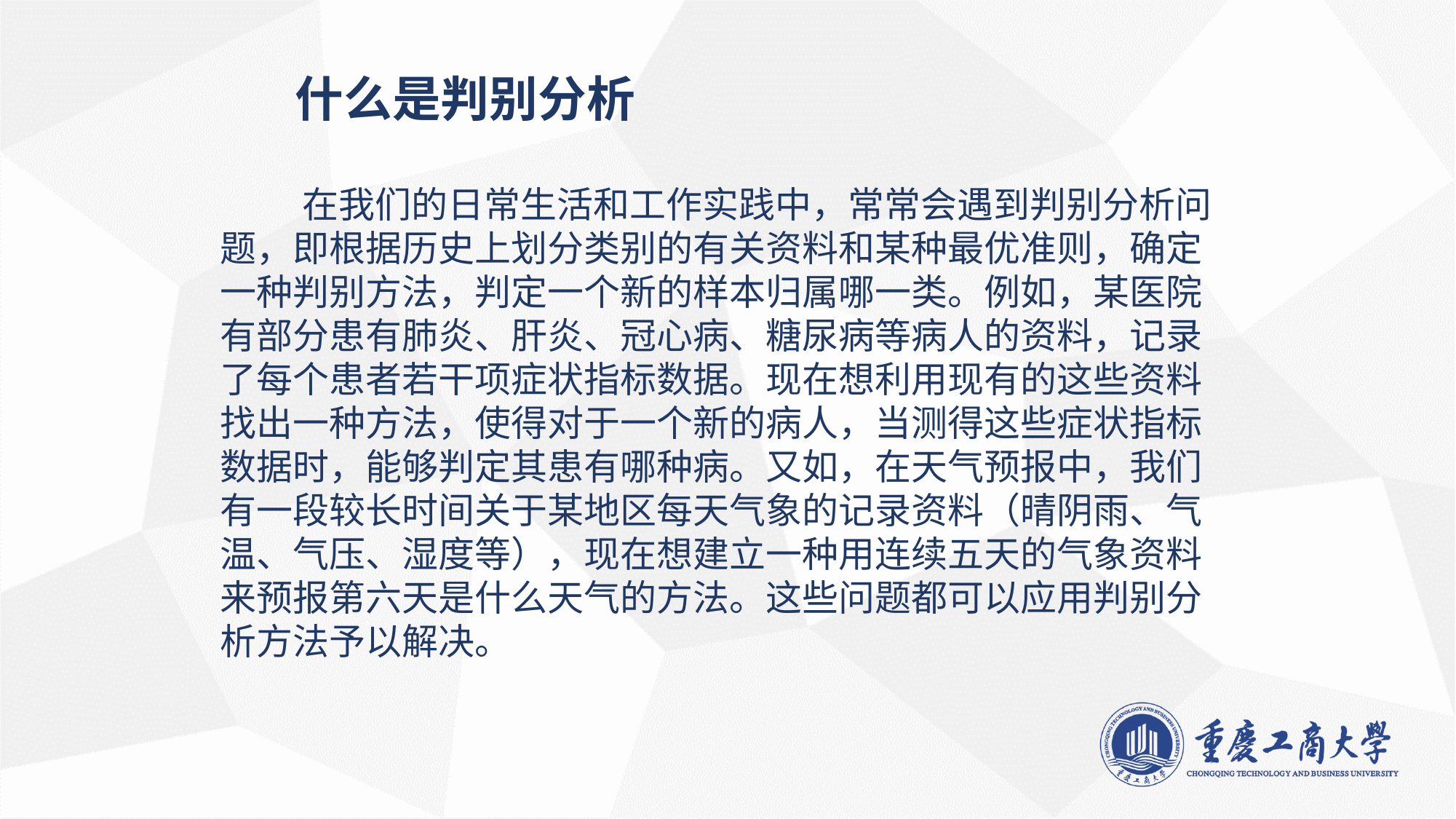

什么是判别分析
         在我们的日常生活和工作实践中，常常会遇到判别分析问题，即根据历史上划分类别的有关资料和某种最优准则，确定一种判别方法，判定一个新的样本归属哪一类。例如，某医院有部分患有肺炎、肝炎、冠心病、糖尿病等病人的资料，记录了每个患者若干项症状指标数据。现在想利用现有的这些资料找出一种方法，使得对于一个新的病人，当测得这些症状指标数据时，能够判定其患有哪种病。又如，在天气预报中，我们有一段较长时间关于某地区每天气象的记录资料（晴阴雨、气温、气压、湿度等），现在想建立一种用连续五天的气象资料来预报第六天是什么天气的方法。这些问题都可以应用判别分析方法予以解决。